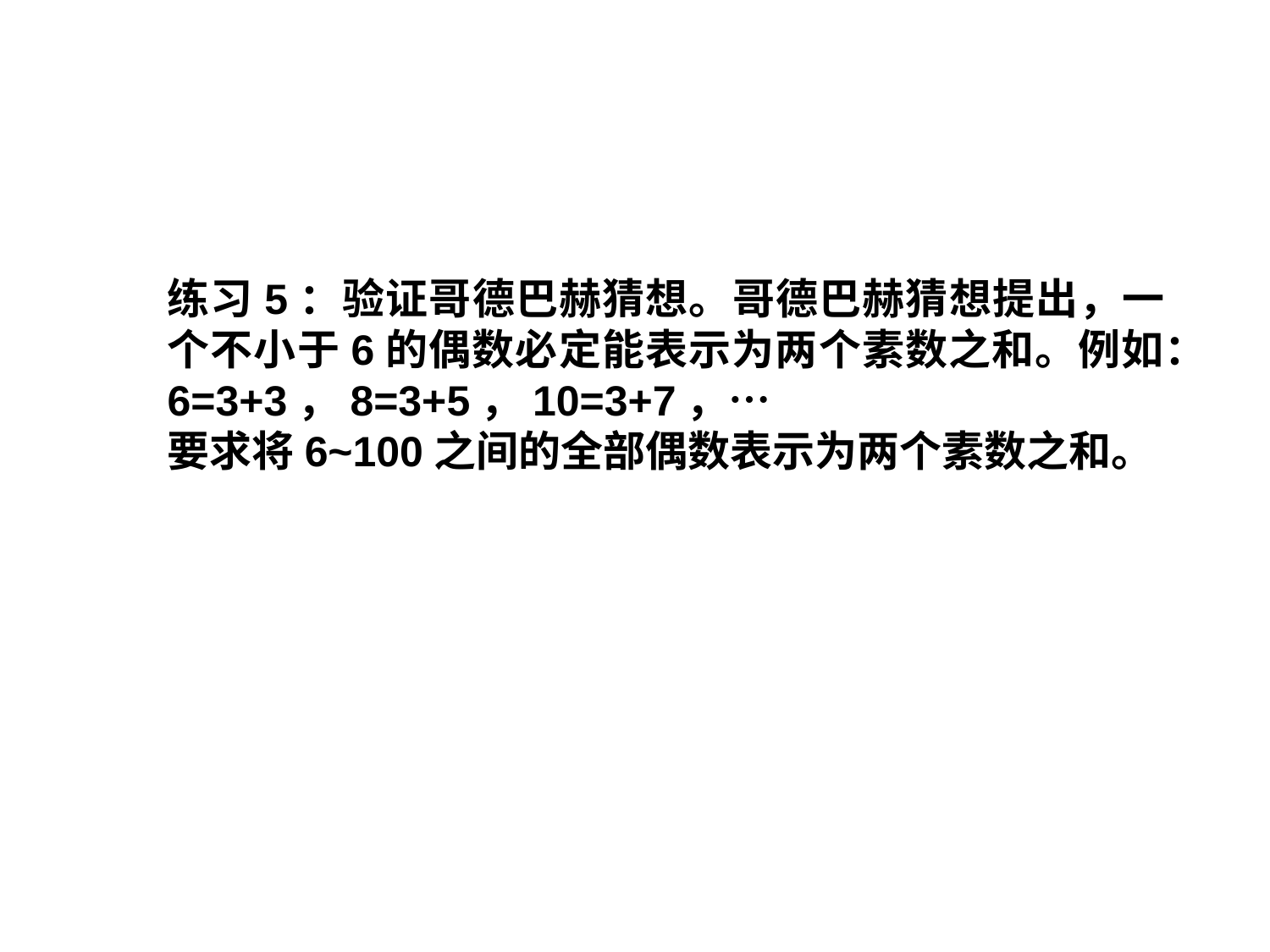

练习5：验证哥德巴赫猜想。哥德巴赫猜想提出，一个不小于6的偶数必定能表示为两个素数之和。例如：6=3+3，8=3+5，10=3+7，…
要求将6~100之间的全部偶数表示为两个素数之和。